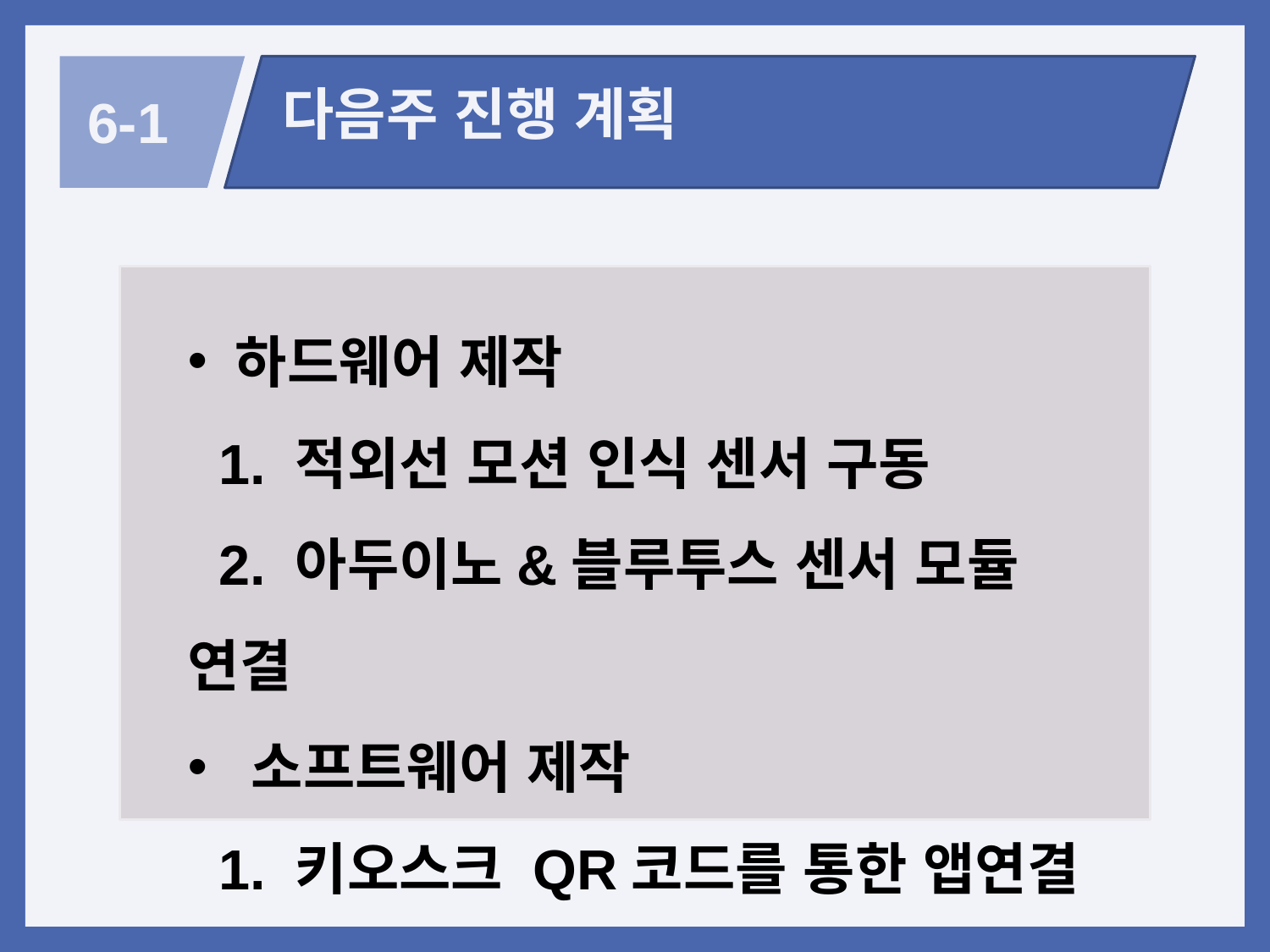

다음주 진행 계획
6-1

하드웨어 제작
  1. 적외선 모션 인식 센서 구동
  2. 아두이노&블루투스 센서 모듈 연결
소프트웨어 제작
  1. 키오스크 QR코드를 통한 앱연결